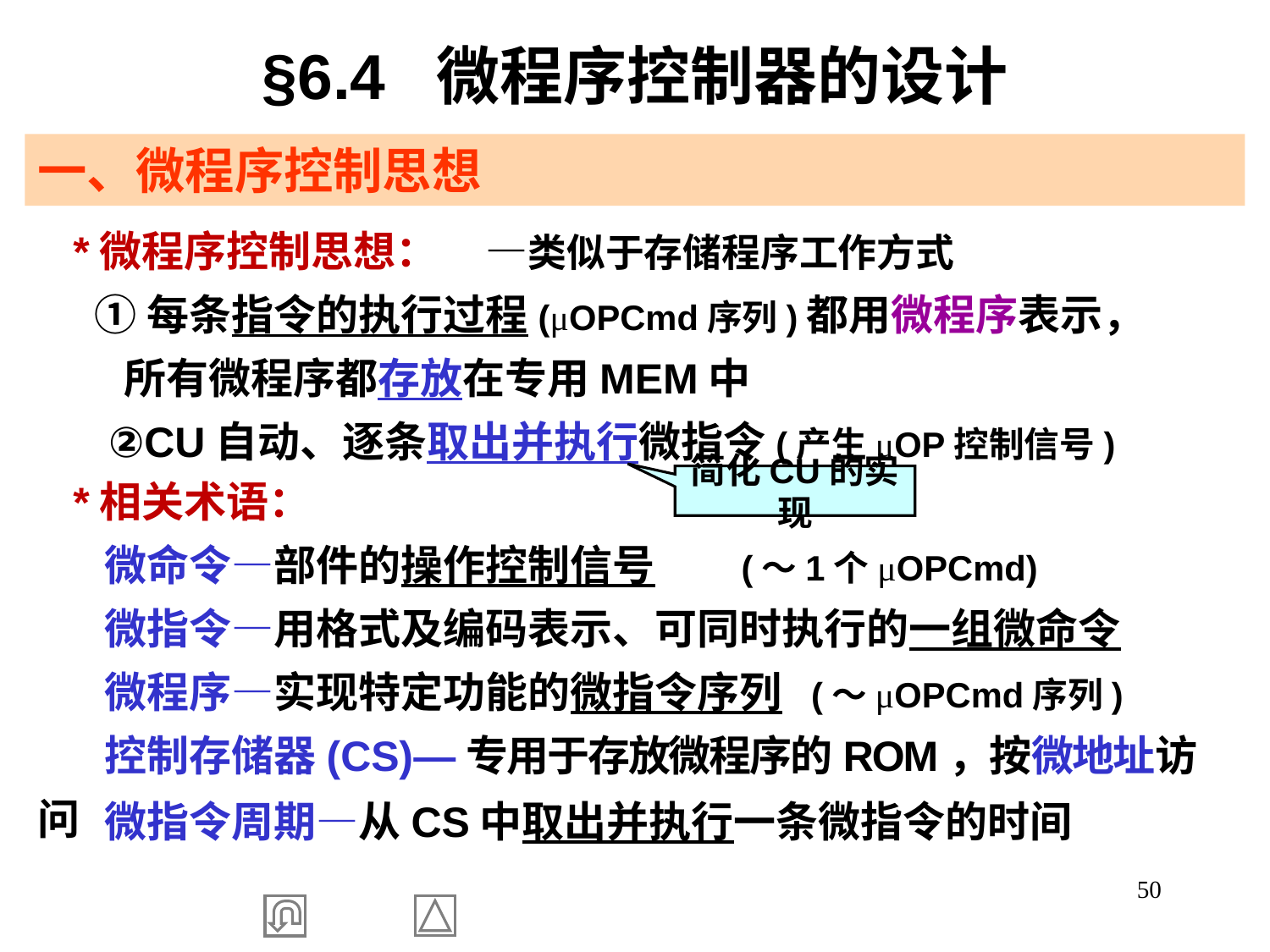

§6.4  微程序控制器的设计
一、微程序控制思想
   *微程序控制思想：     —类似于存储程序工作方式
      ①每条指令的执行过程(μOPCmd序列)都用微程序表示，
        所有微程序都存放在专用MEM中
      ②CU自动、逐条取出并执行微指令(产生μOP控制信号)
   *相关术语：
      微命令—部件的操作控制信号        (～1个μOPCmd)
      微指令—用格式及编码表示、可同时执行的一组微命令
      微程序—实现特定功能的微指令序列  (～μOPCmd序列)
      控制存储器(CS)—专用于存放微程序的ROM，按微地址访问
简化CU的实现
      微指令周期—从CS中取出并执行一条微指令的时间
50